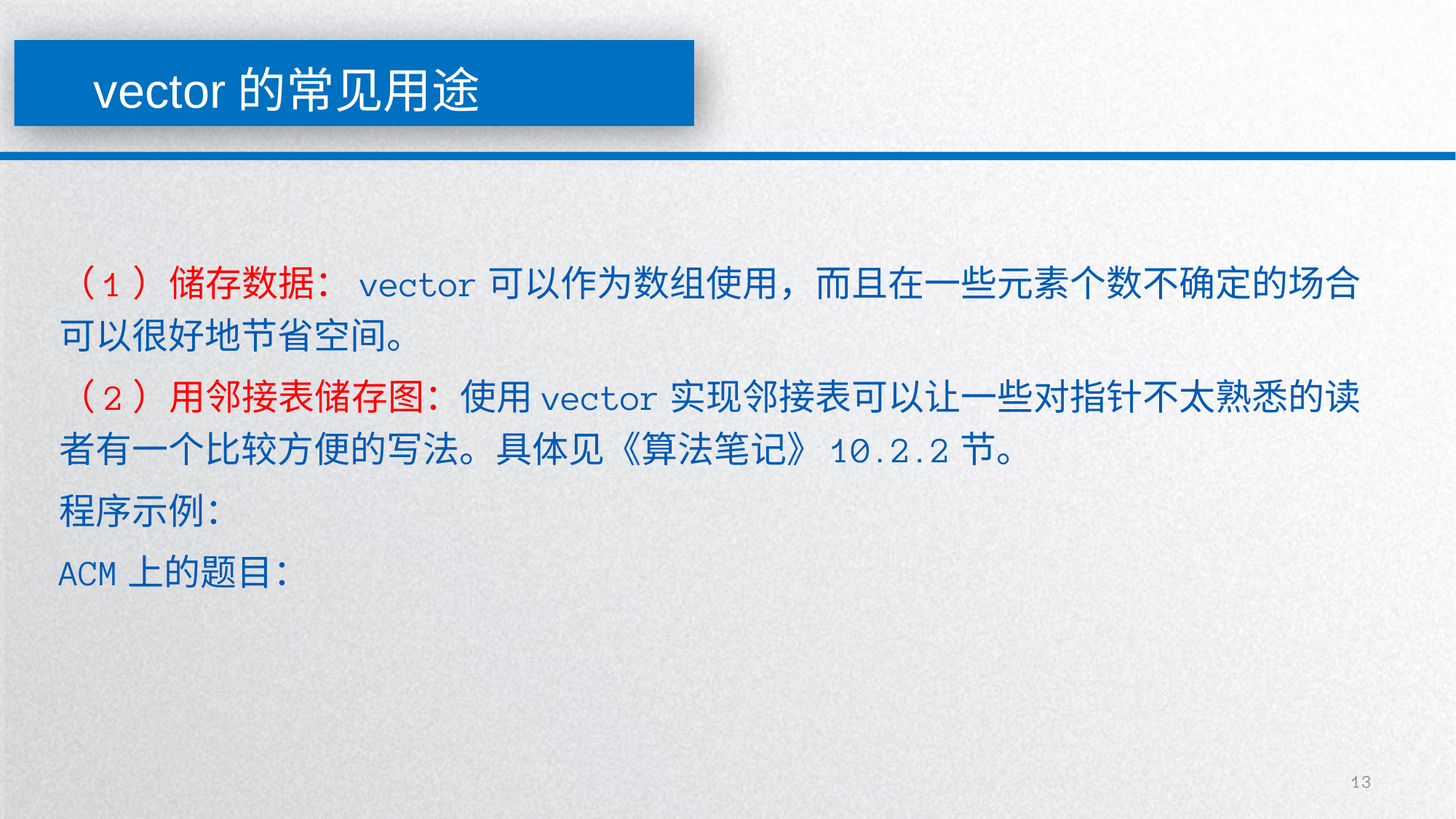

vector的常见用途
（1）储存数据：vector可以作为数组使用，而且在一些元素个数不确定的场合可以很好地节省空间。
（2）用邻接表储存图：使用vector实现邻接表可以让一些对指针不太熟悉的读者有一个比较方便的写法。具体见《算法笔记》10.2.2节。
程序示例：
ACM上的题目：
13